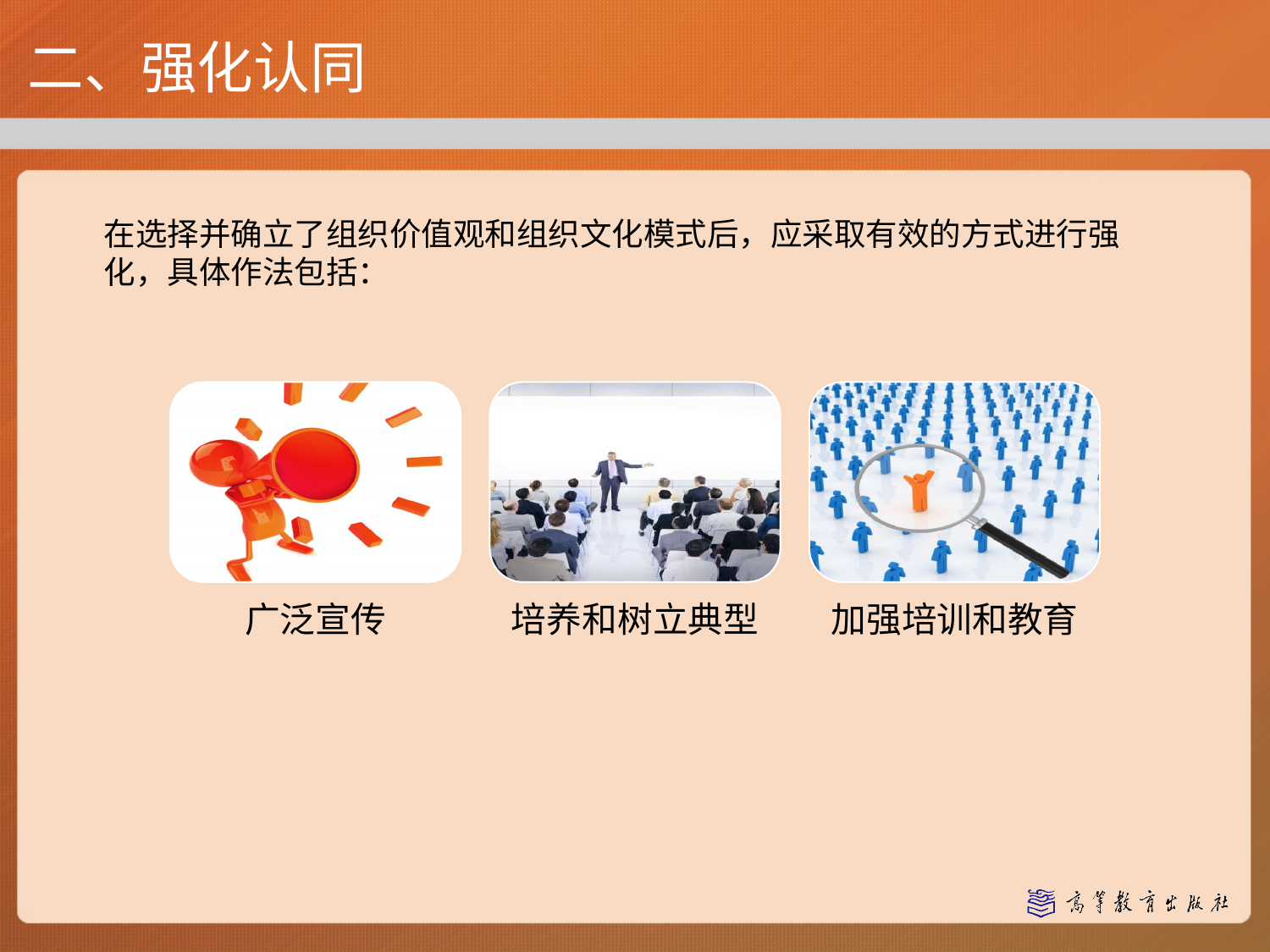

二、强化认同
在选择并确立了组织价值观和组织文化模式后，应采取有效的方式进行强化，具体作法包括：
广泛宣传
培养和树立典型
加强培训和教育